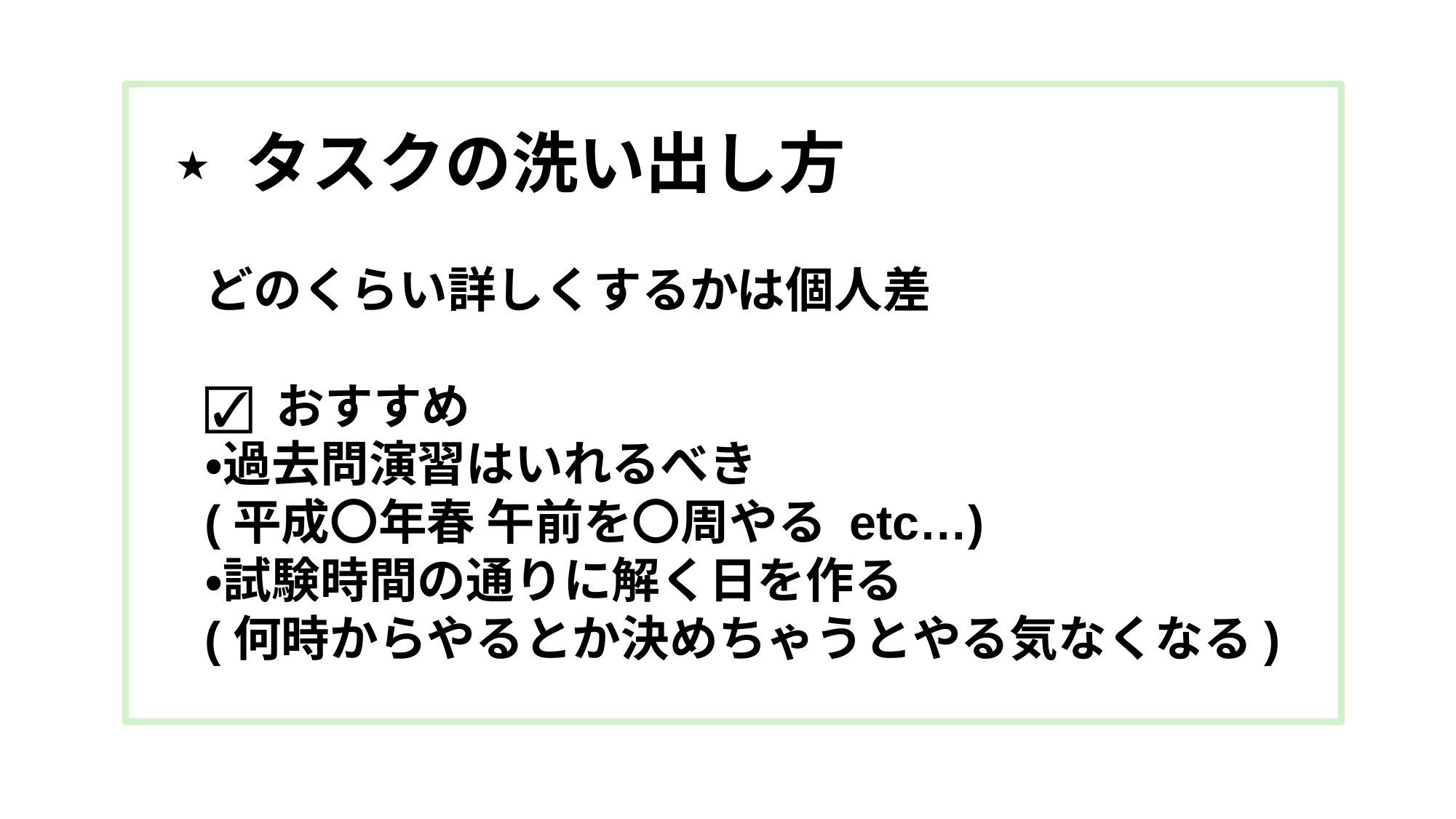

⋆ タスクの洗い出し方
どのくらい詳しくするかは個人差

☑ おすすめ
・過去問演習はいれるべき
(平成〇年春 午前を〇周やる etc…)
・試験時間の通りに解く日を作る
(何時からやるとか決めちゃうとやる気なくなる)